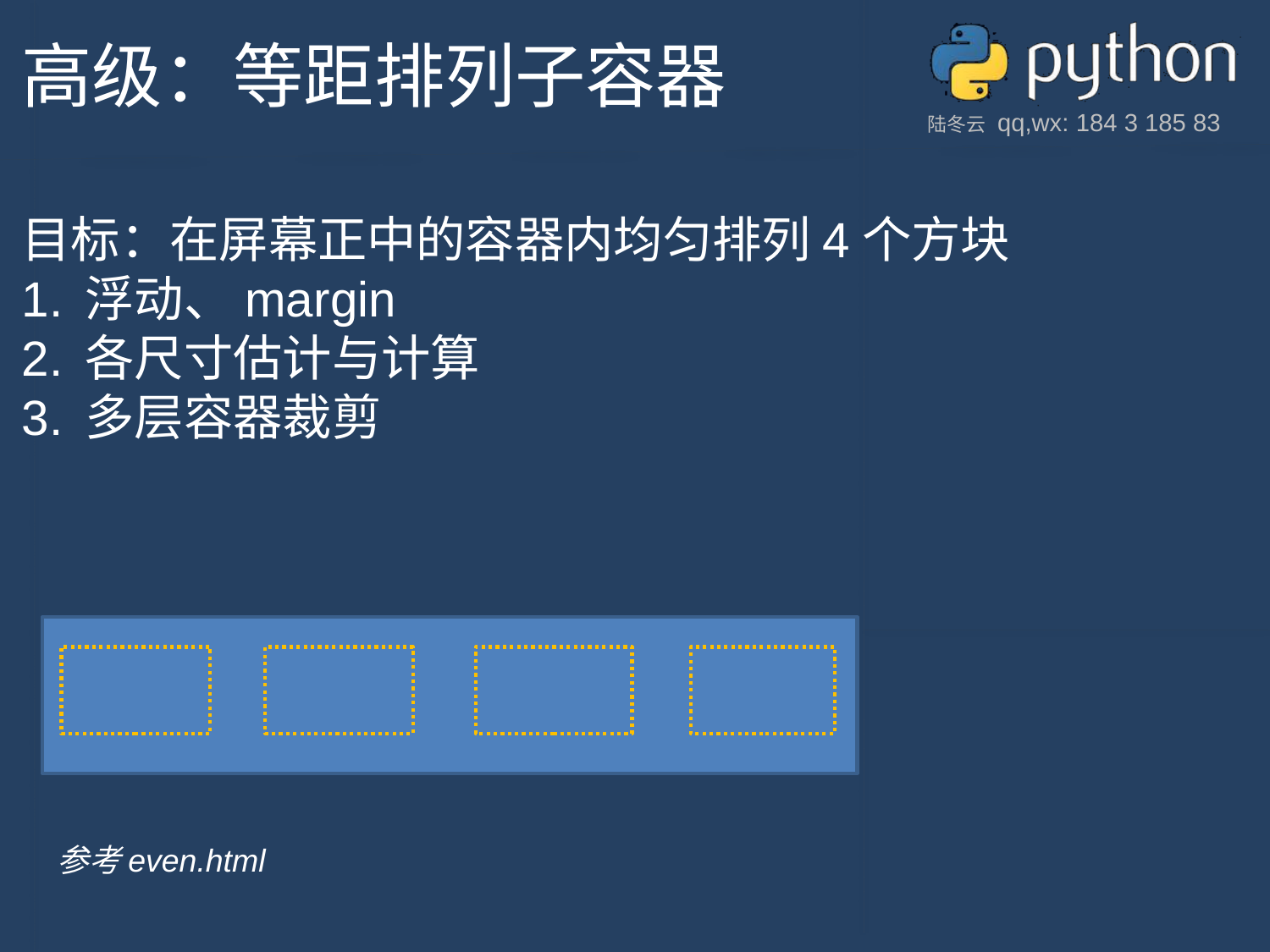

高级：等距排列子容器
目标：在屏幕正中的容器内均匀排列4个方块
浮动、margin
各尺寸估计与计算
多层容器裁剪

参考even.html